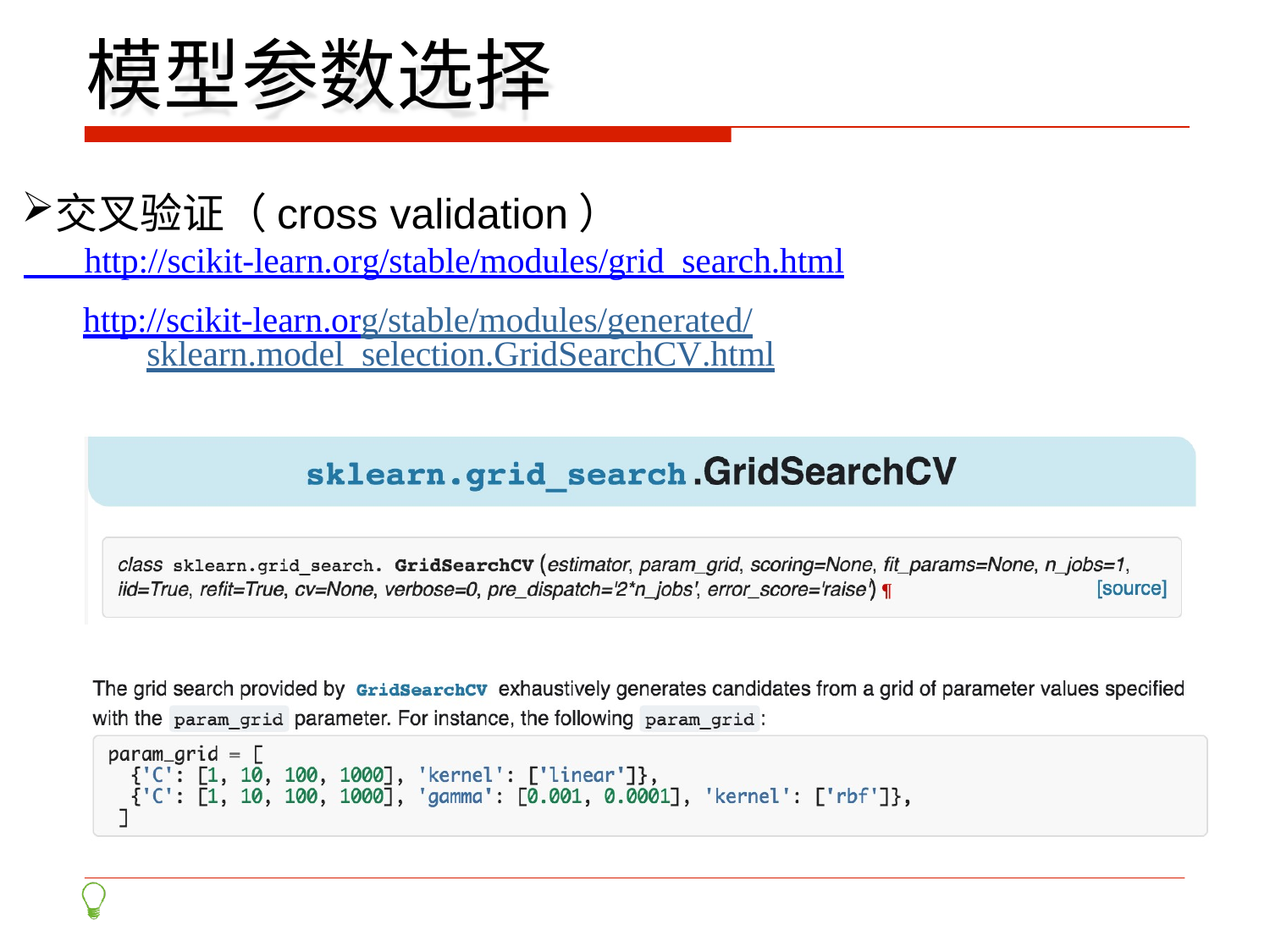

# 模型参数选择
交叉验证（cross validation）
       http://scikit-learn.org/stable/modules/grid_search.html

http://scikit-learn.org/stable/modules/generated/ sklearn.model_selection.GridSearchCV.html